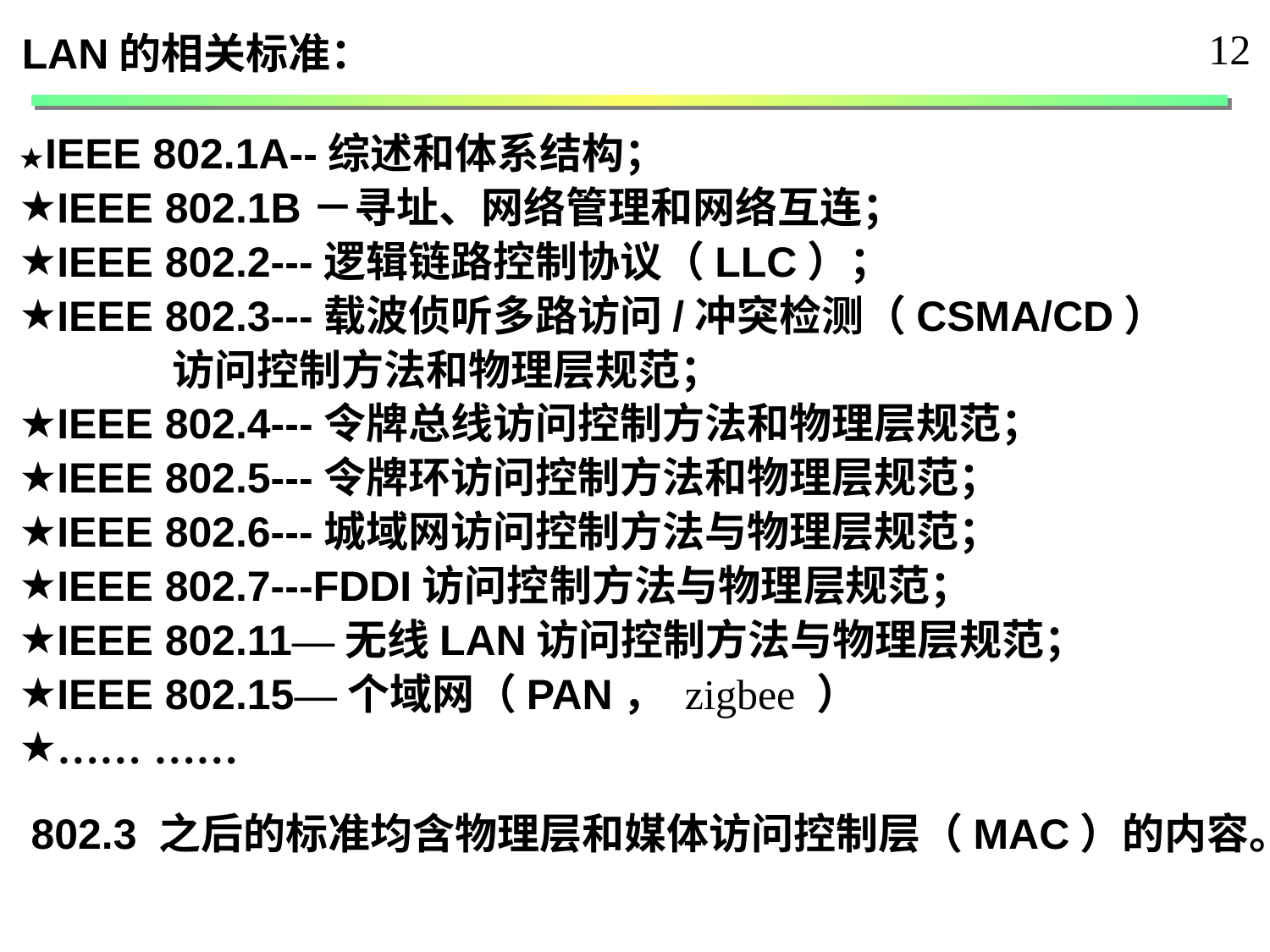

12
LAN的相关标准：

★IEEE 802.1A--综述和体系结构；
IEEE 802.1B－寻址、网络管理和网络互连；
IEEE 802.2---逻辑链路控制协议（LLC）；
IEEE 802.3---载波侦听多路访问/冲突检测（CSMA/CD）
               访问控制方法和物理层规范；
IEEE 802.4---令牌总线访问控制方法和物理层规范；
IEEE 802.5---令牌环访问控制方法和物理层规范；
IEEE 802.6---城域网访问控制方法与物理层规范；
IEEE 802.7---FDDI访问控制方法与物理层规范；
IEEE 802.11—无线LAN访问控制方法与物理层规范；
IEEE 802.15—个域网（PAN， zigbee ）
…… ……

 802.3 之后的标准均含物理层和媒体访问控制层（MAC）的内容。